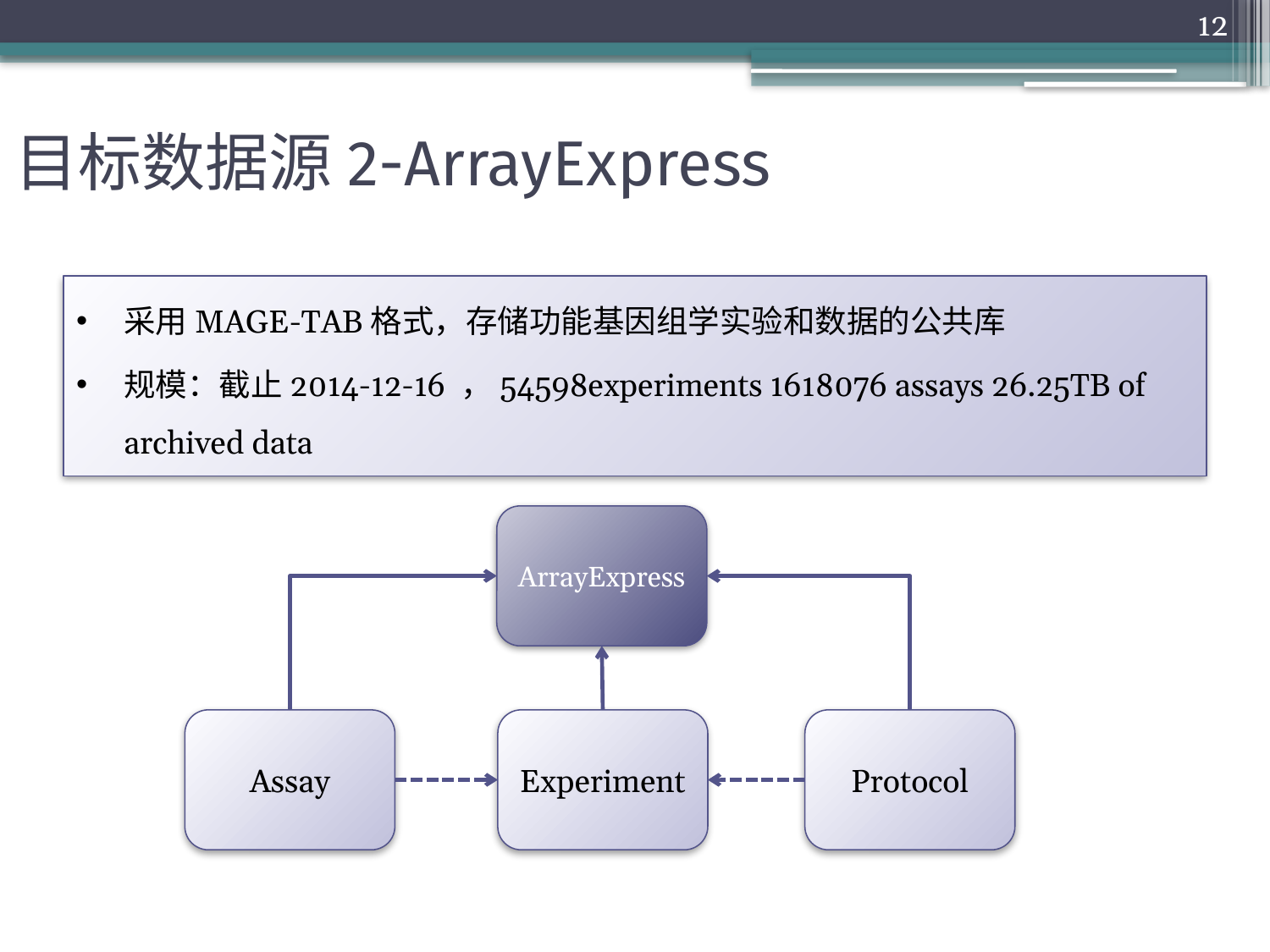

12
# 目标数据源2-ArrayExpress
采用MAGE-TAB格式，存储功能基因组学实验和数据的公共库
规模：截止2014-12-16 ，54598experiments 1618076 assays 26.25TB of archived data
ArrayExpress
Assay
Experiment
Protocol